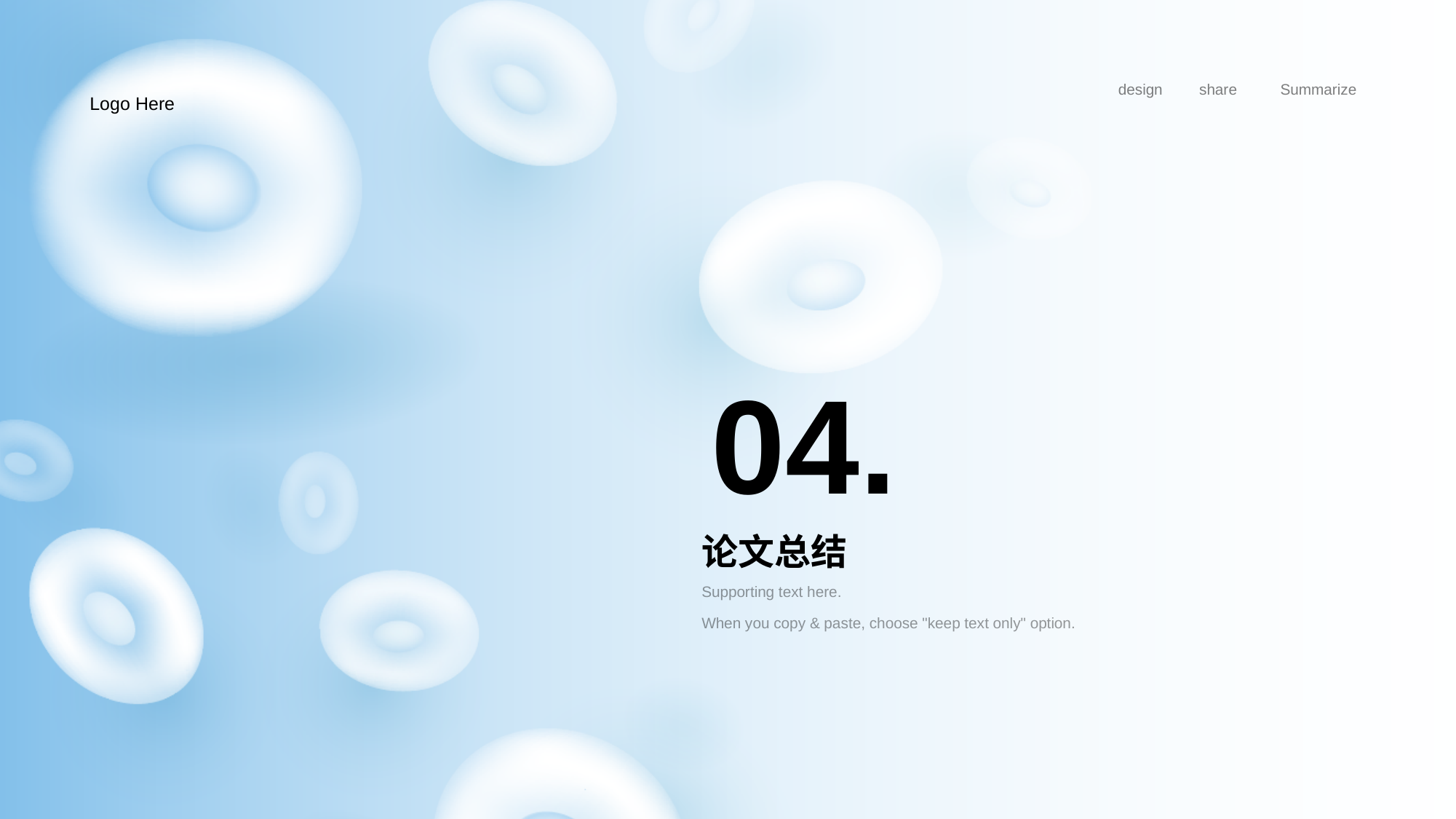

design
share
Summarize
Logo Here
04.
# 论文总结
Supporting text here.
When you copy & paste, choose "keep text only" option.